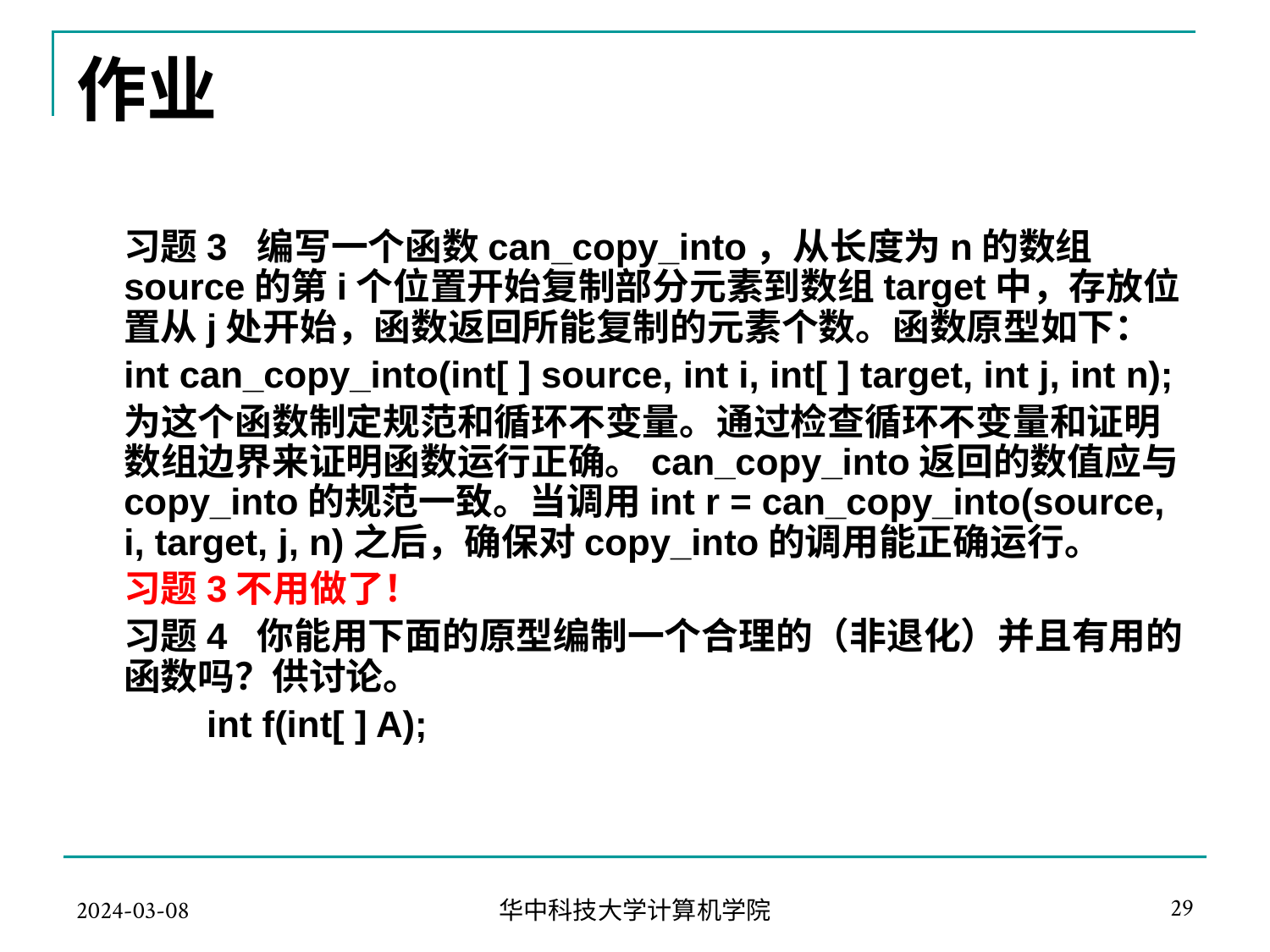

# 作业
	习题3  编写一个函数can_copy_into，从长度为n的数组source的第i个位置开始复制部分元素到数组target中，存放位置从j处开始，函数返回所能复制的元素个数。函数原型如下：
	int can_copy_into(int[ ] source, int i, int[ ] target, int j, int n);
	为这个函数制定规范和循环不变量。通过检查循环不变量和证明数组边界来证明函数运行正确。can_copy_into返回的数值应与copy_into的规范一致。当调用int r = can_copy_into(source, i, target, j, n)之后，确保对copy_into的调用能正确运行。
	习题3不用做了！
	习题4  你能用下面的原型编制一个合理的（非退化）并且有用的函数吗？供讨论。
	        int f(int[ ] A);
2024-03-08
29
华中科技大学计算机学院